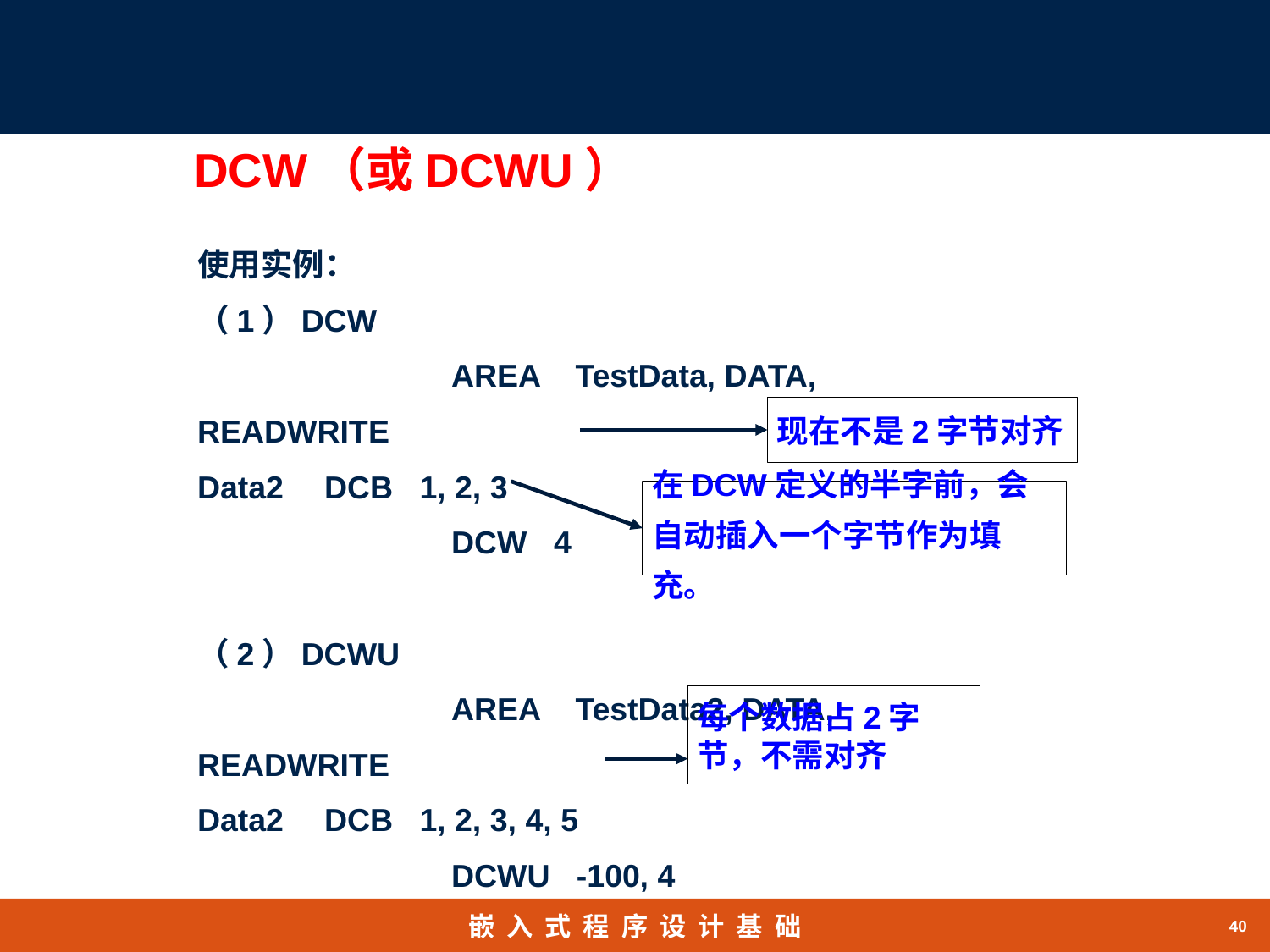

# DCW（或DCWU）
使用实例：
（1）DCW
		AREA    TestData, DATA, READWRITE
Data2 	DCB   1, 2, 3
		DCW   4

（2）DCWU
		AREA    TestData2, DATA, READWRITE
Data2 	DCB   1, 2, 3, 4, 5
		DCWU   -100, 4
现在不是2字节对齐
在DCW定义的半字前，会自动插入一个字节作为填充。
每个数据占2字节，不需对齐